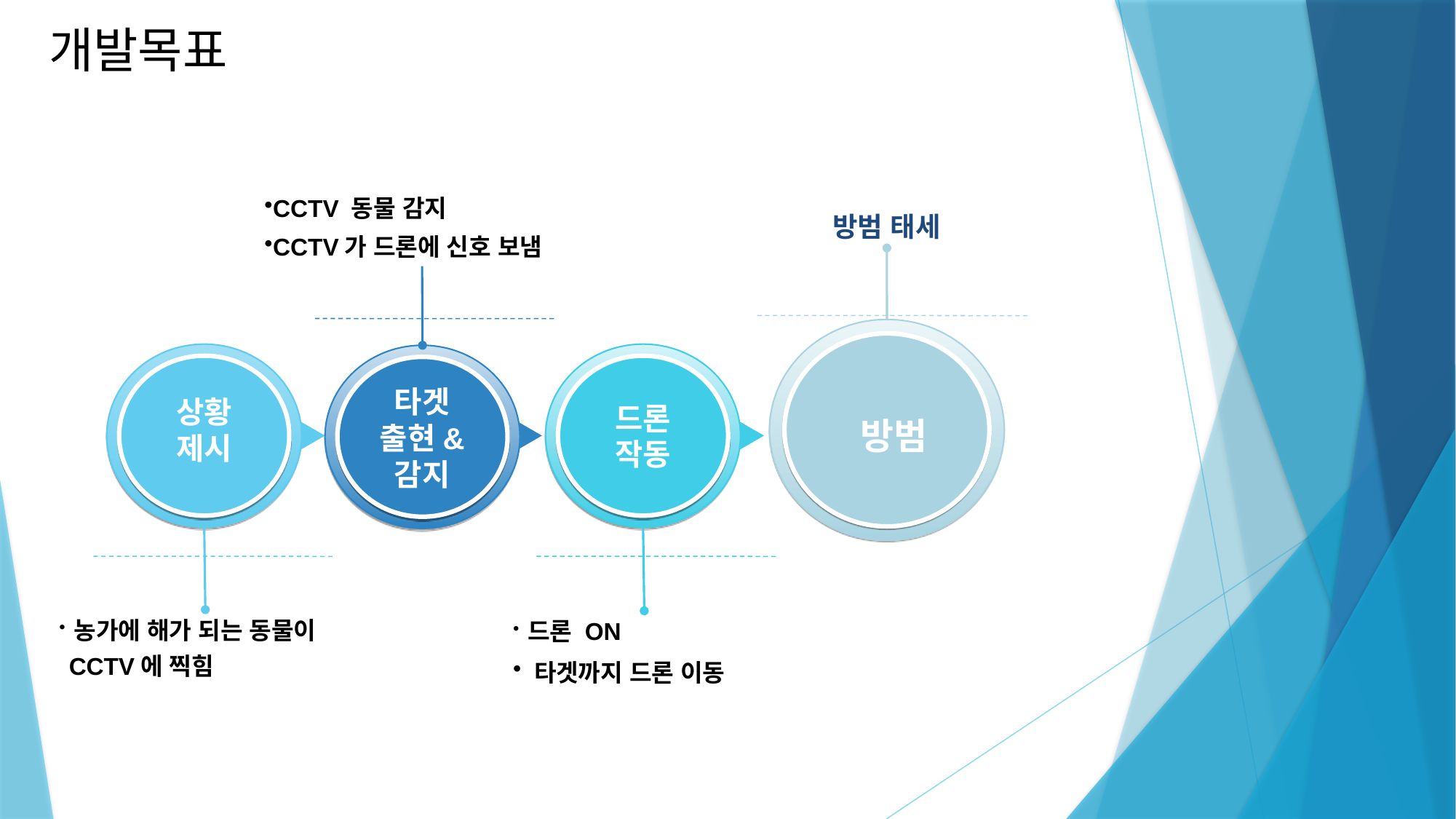

개발목표
CCTV 동물 감지
CCTV가 드론에 신호 보냄
방범 태세

방범

타겟
출현&
감지
상황
제시
드론
작동

 농가에 해가 되는 동물이
 드론 ON
 타겟까지 드론 이동
CCTV에 찍힘